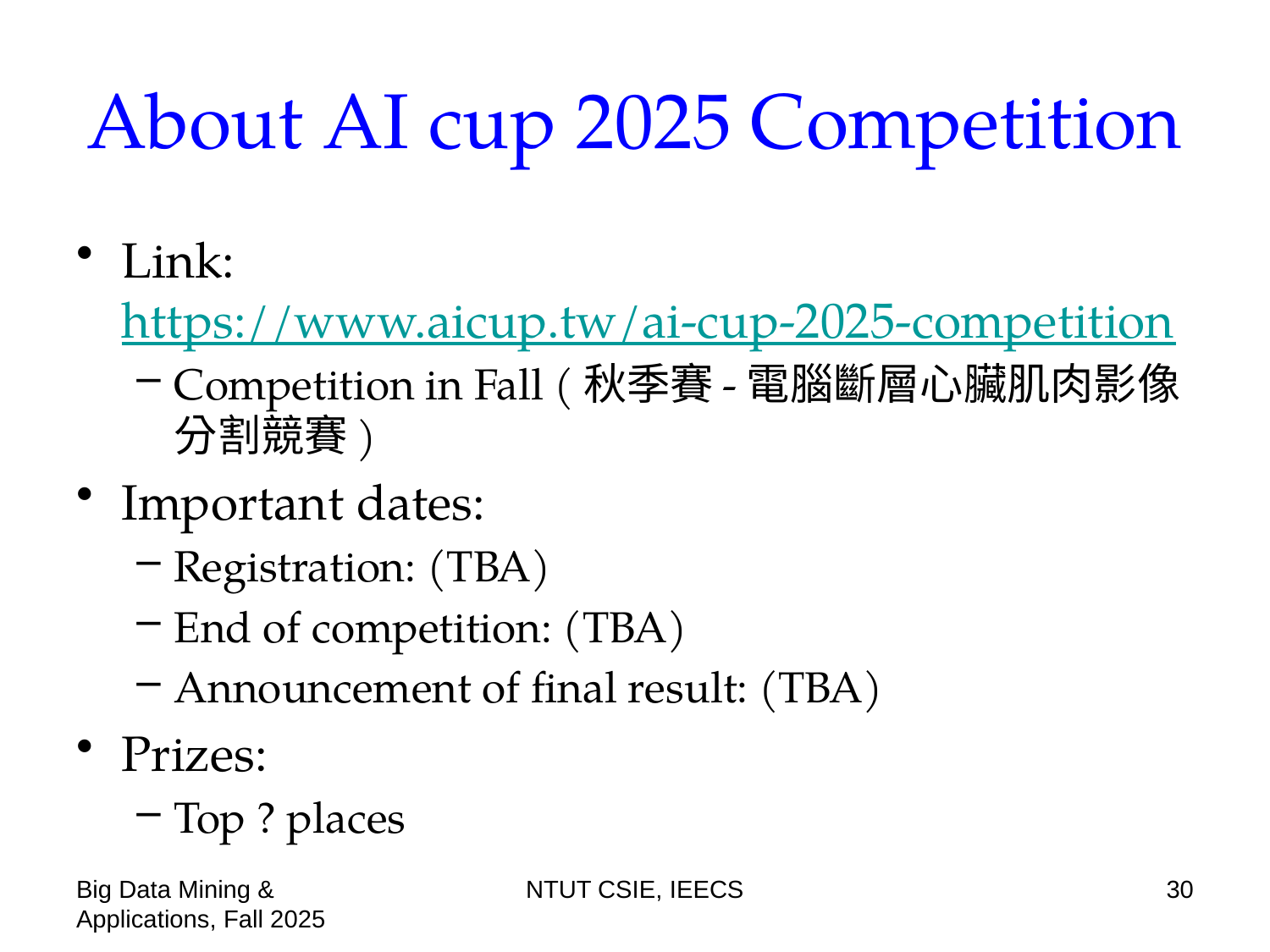

# About AI cup 2025 Competition
Link: https://www.aicup.tw/ai-cup-2025-competition
Competition in Fall (秋季賽-電腦斷層心臟肌肉影像分割競賽)
Important dates:
Registration: (TBA)
End of competition: (TBA)
Announcement of final result: (TBA)
Prizes:
Top ? places
Big Data Mining & Applications, Fall 2025
NTUT CSIE, IEECS
30